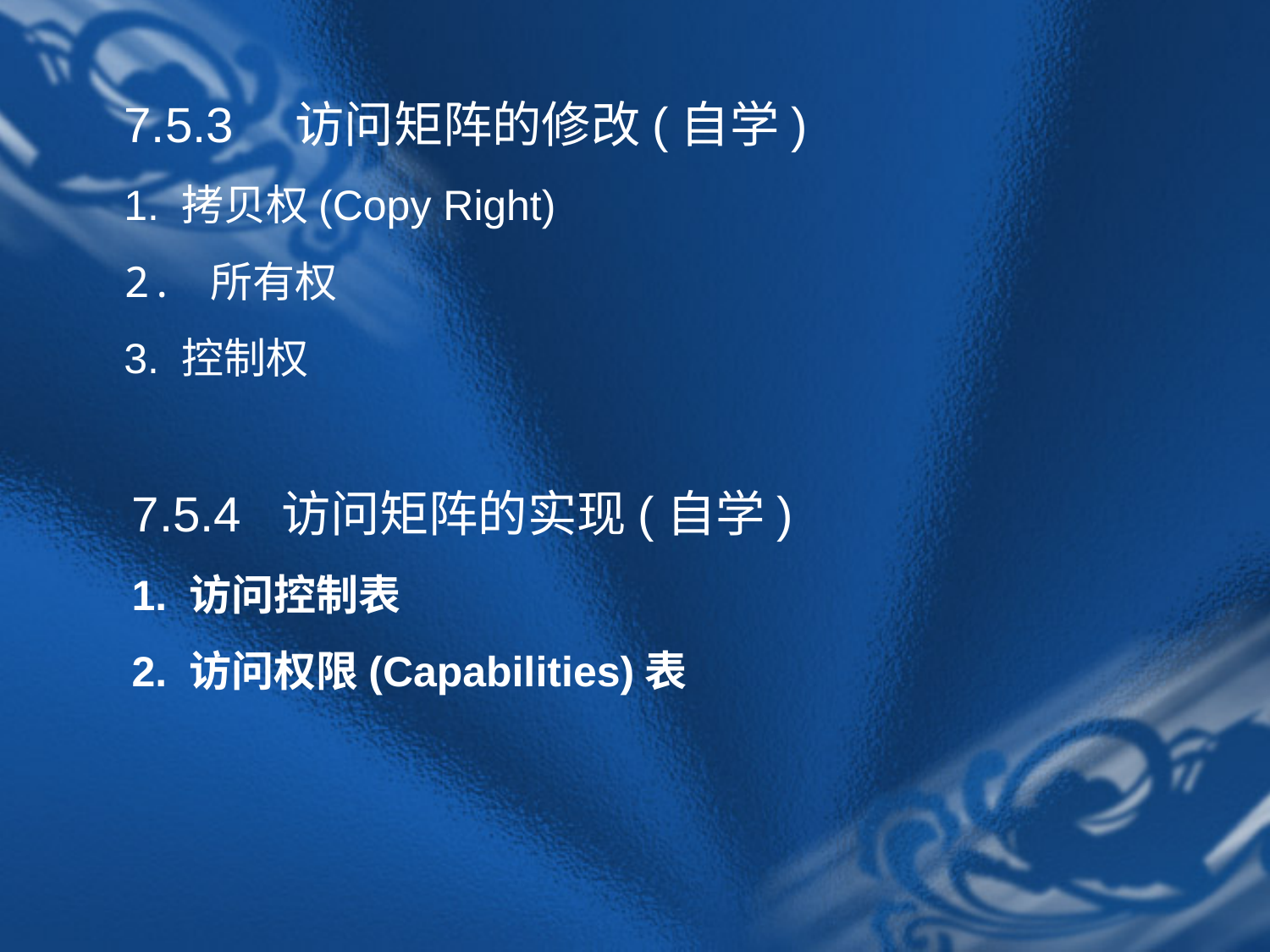

7.5.3　访问矩阵的修改(自学)
1. 拷贝权(Copy Right)
2. 所有权
3. 控制权
7.5.4  访问矩阵的实现(自学)
1. 访问控制表
2. 访问权限(Capabilities)表